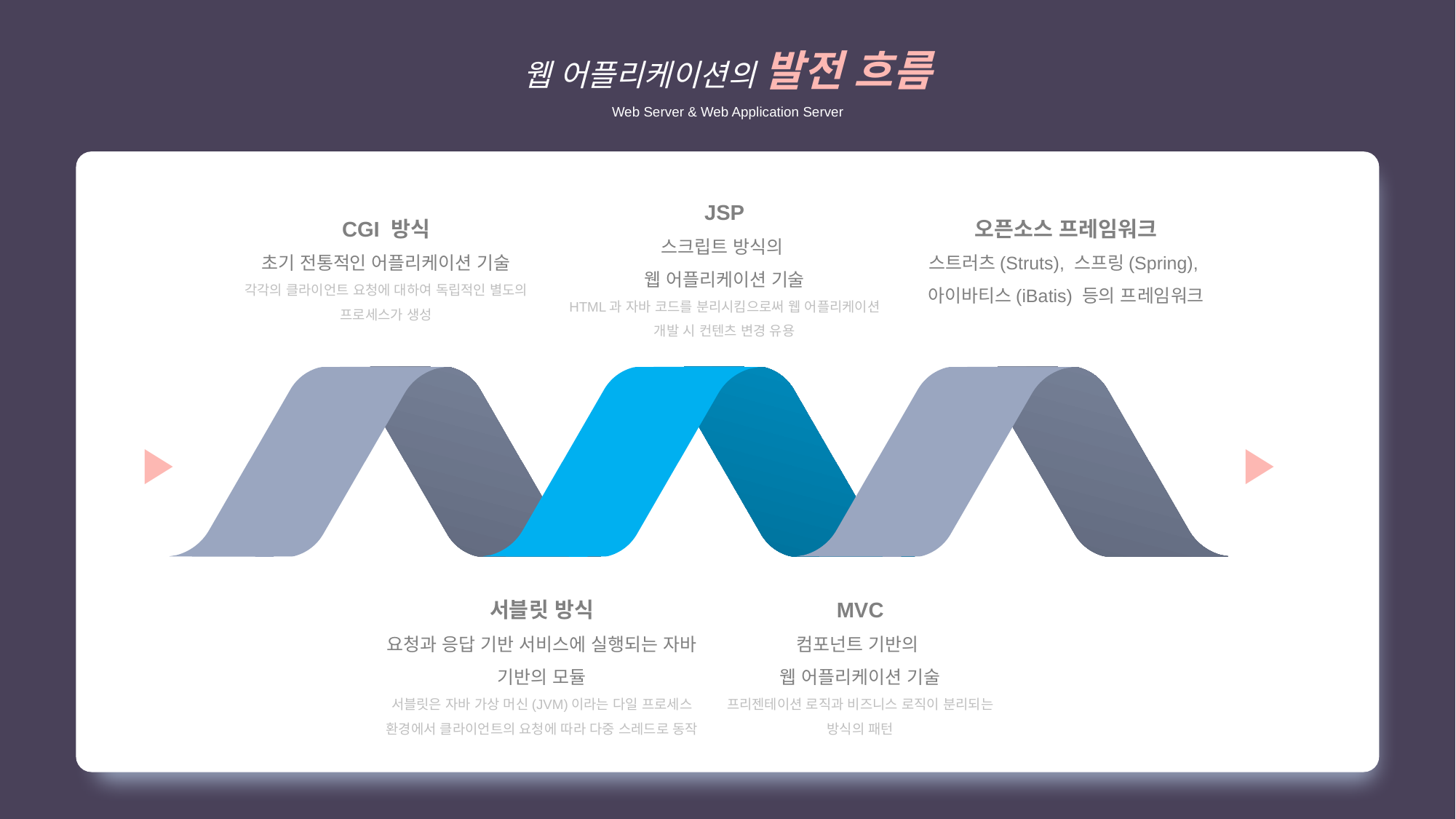

웹 어플리케이션의 발전 흐름
Web Server & Web Application Server

JSP
스크립트 방식의
웹 어플리케이션 기술
HTML과 자바 코드를 분리시킴으로써 웹 어플리케이션 개발 시 컨텐츠 변경 유용
CGI 방식
초기 전통적인 어플리케이션 기술
각각의 클라이언트 요청에 대하여 독립적인 별도의 프로세스가 생성
오픈소스 프레임워크
스트러츠(Struts), 스프링(Spring),  아이바티스(iBatis) 등의 프레임워크

▶
▶
서블릿 방식
요청과 응답 기반 서비스에 실행되는 자바 기반의 모듈
서블릿은 자바 가상 머신(JVM)이라는 다일 프로세스 환경에서 클라이언트의 요청에 따라 다중 스레드로 동작
MVC
컴포넌트 기반의
웹 어플리케이션 기술
프리젠테이션 로직과 비즈니스 로직이 분리되는 방식의 패턴